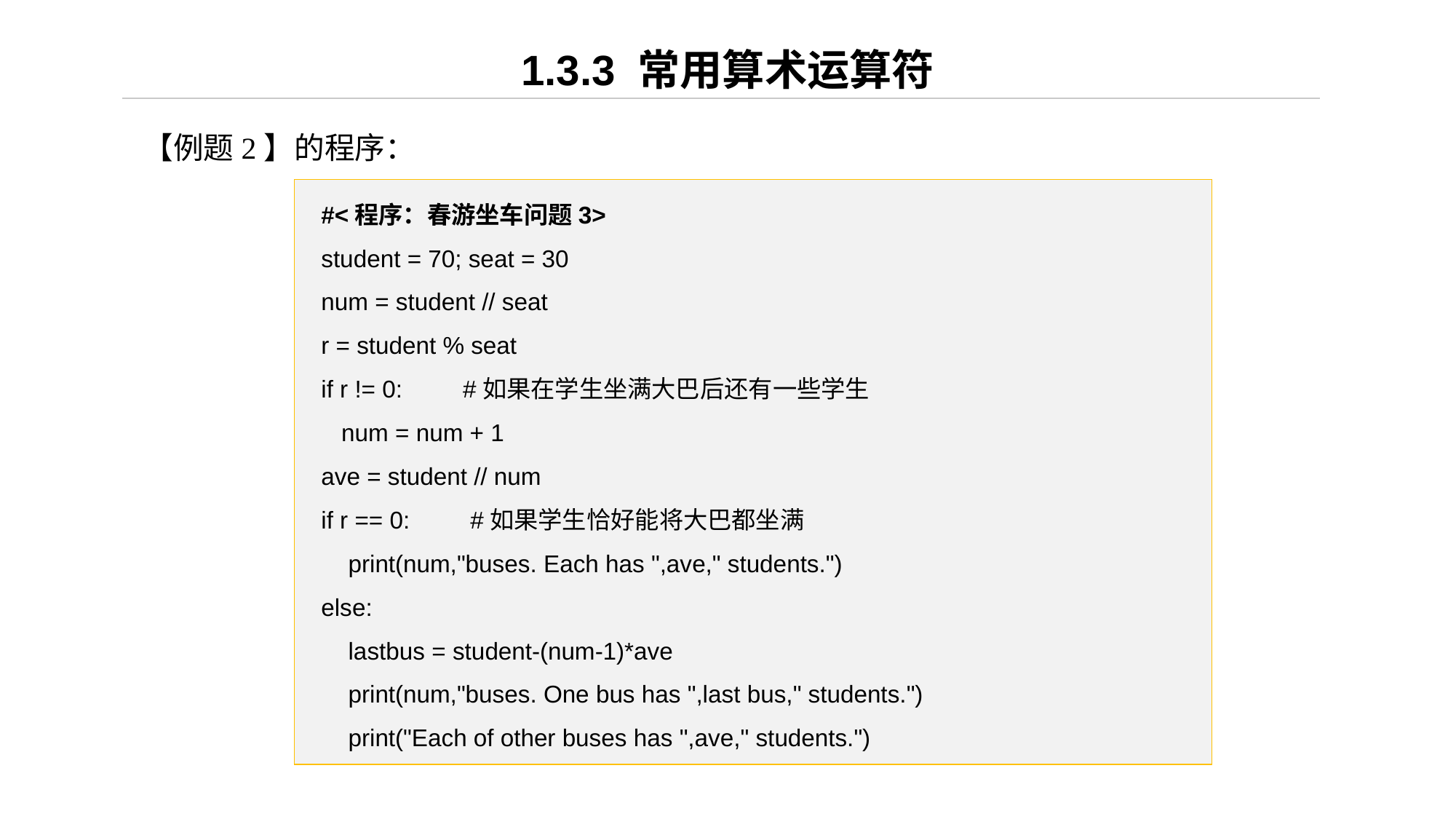

# 1.3.3 常用算术运算符
【例题2】的程序：
#<程序：春游坐车问题3>
student = 70; seat = 30
num = student // seat
r = student % seat
if r != 0:         #如果在学生坐满大巴后还有一些学生
   num = num + 1
ave = student // num
if r == 0:         #如果学生恰好能将大巴都坐满
    print(num,"buses. Each has ",ave," students.")
else:
    lastbus = student-(num-1)*ave
    print(num,"buses. One bus has ",last bus," students.")
    print("Each of other buses has ",ave," students.")